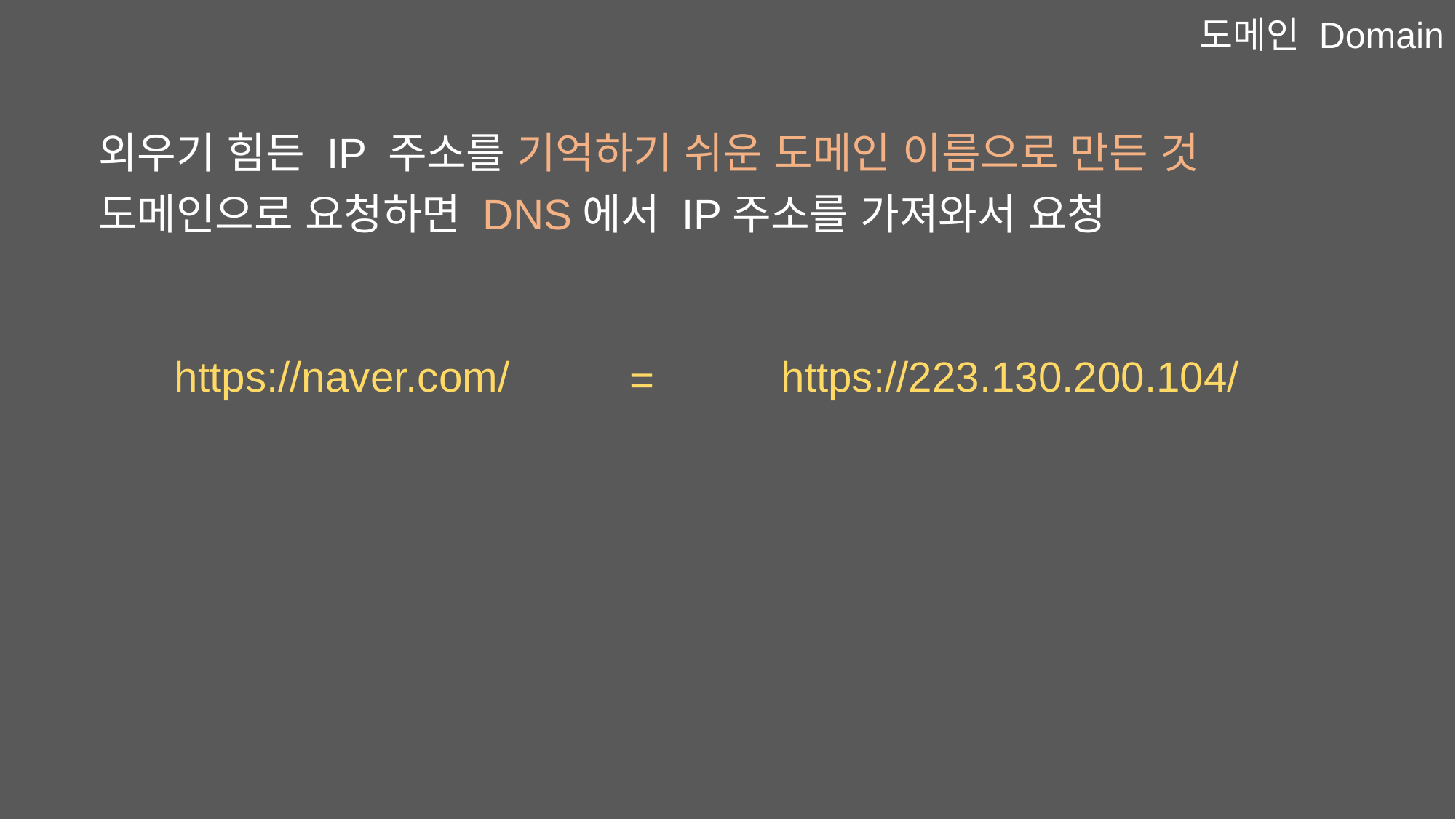

도메인 Domain
외우기 힘든 IP 주소를 기억하기 쉬운 도메인 이름으로 만든 것
도메인으로 요청하면 DNS에서 IP주소를 가져와서 요청
=
https://naver.com/
https://223.130.200.104/